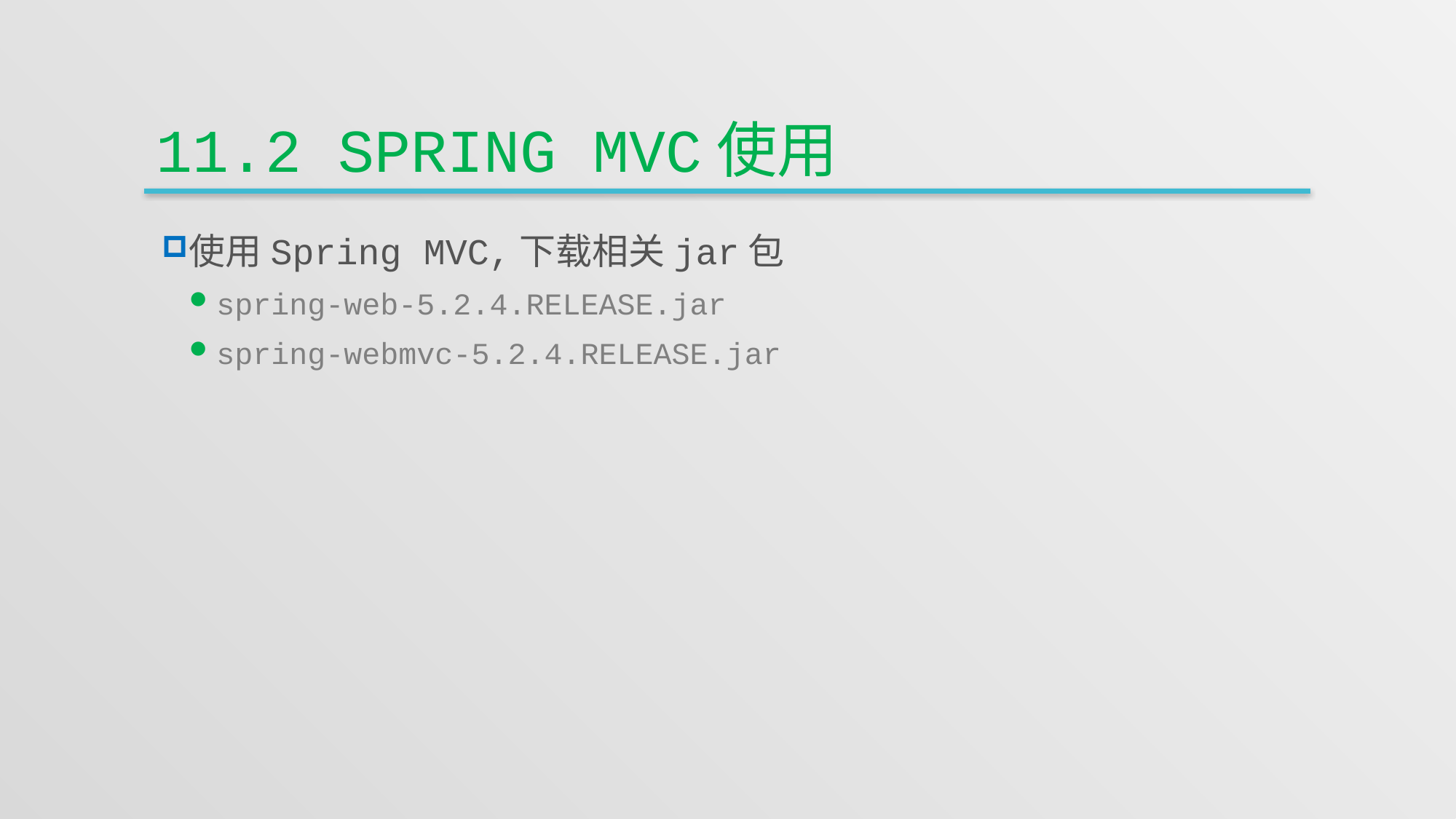

# 11.2 Spring MVC使用
使用Spring MVC,下载相关jar包
spring-web-5.2.4.RELEASE.jar
spring-webmvc-5.2.4.RELEASE.jar